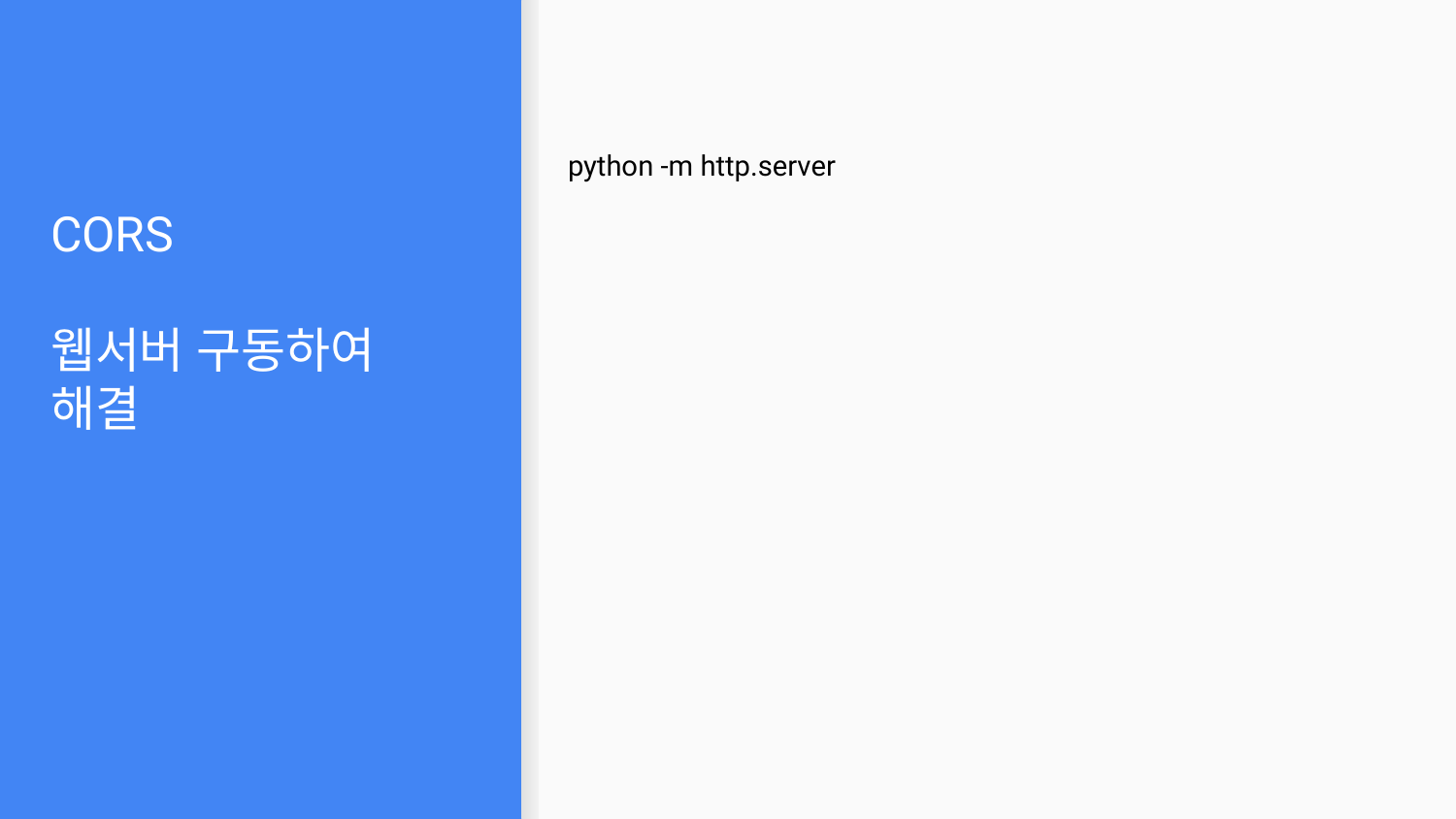

# CORS

웹서버 구동하여 해결
python -m http.server